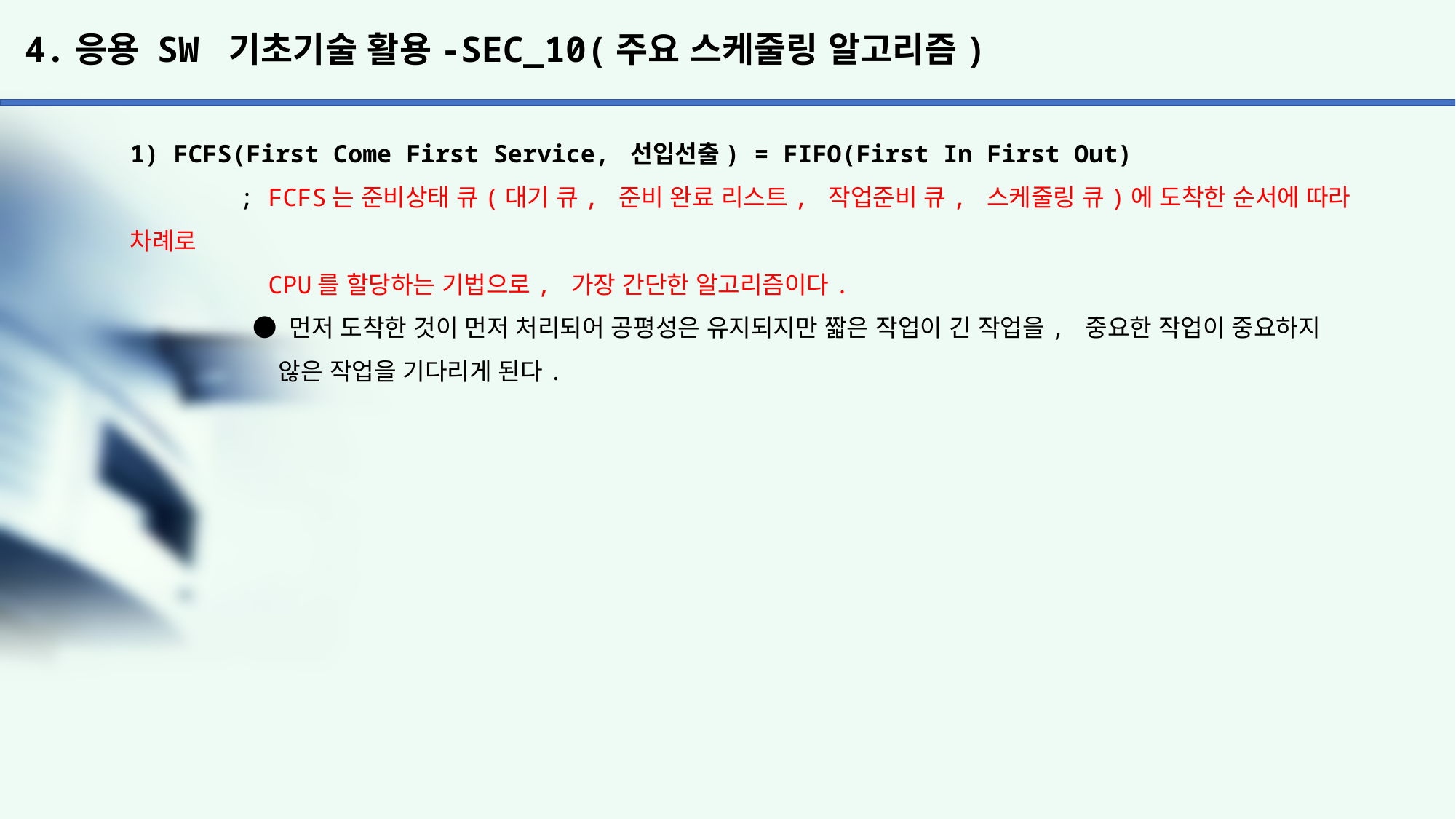

# 4.응용 SW 기초기술 활용-SEC_10(주요 스케줄링 알고리즘)
1) FCFS(First Come First Service, 선입선출) = FIFO(First In First Out)
	; FCFS는 준비상태 큐(대기 큐, 준비 완료 리스트, 작업준비 큐, 스케줄링 큐)에 도착한 순서에 따라 차례로
	  CPU를 할당하는 기법으로, 가장 간단한 알고리즘이다.
	  ● 먼저 도착한 것이 먼저 처리되어 공평성은 유지되지만 짧은 작업이 긴 작업을, 중요한 작업이 중요하지
	     않은 작업을 기다리게 된다.